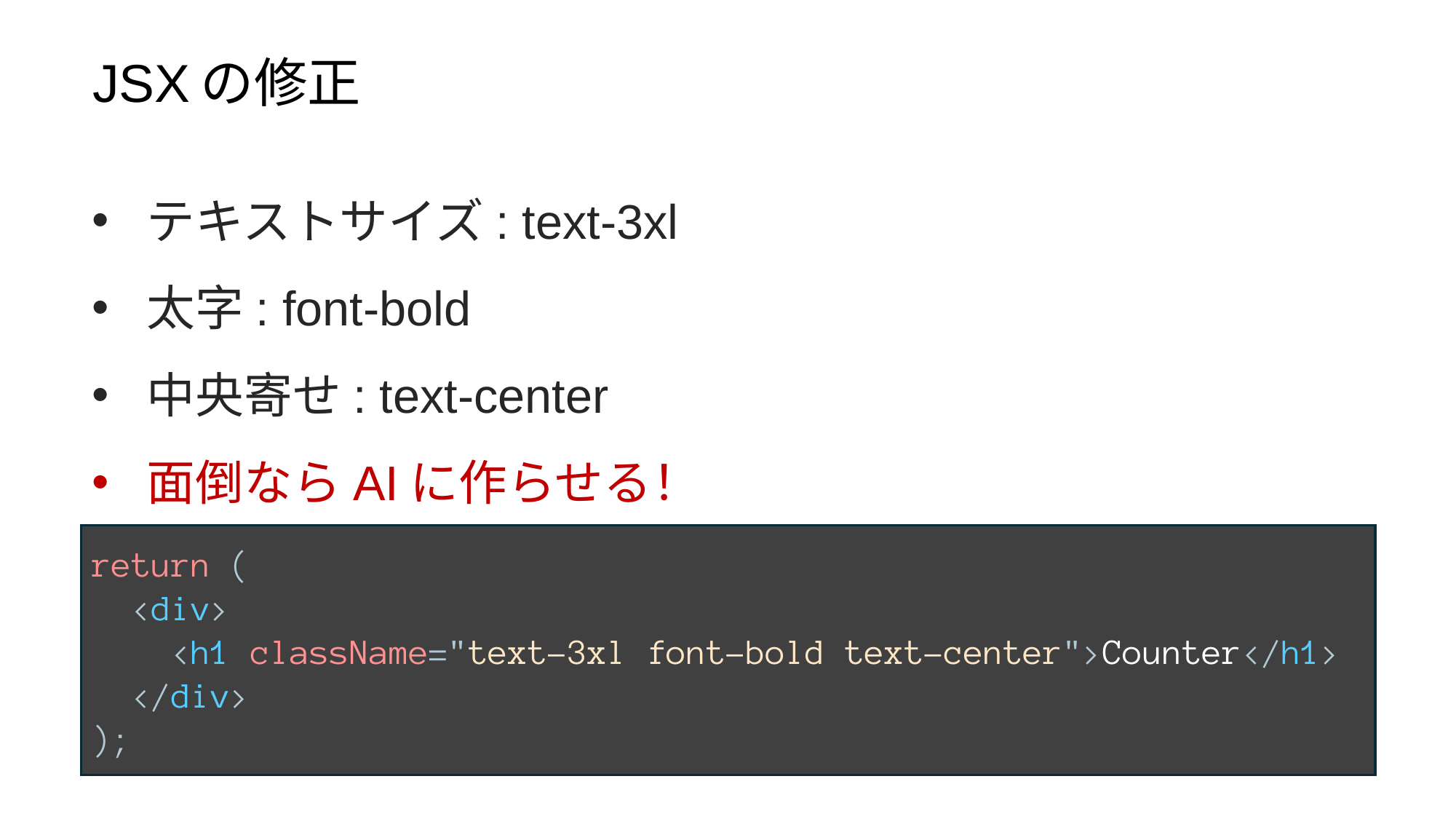

JSXの修正
テキストサイズ: text-3xl
太字: font-bold
中央寄せ: text-center
面倒ならAIに作らせる！

return (
  <div>
    <h1 className="text-3xl font-bold text-center">Counter</h1>
  </div>
);